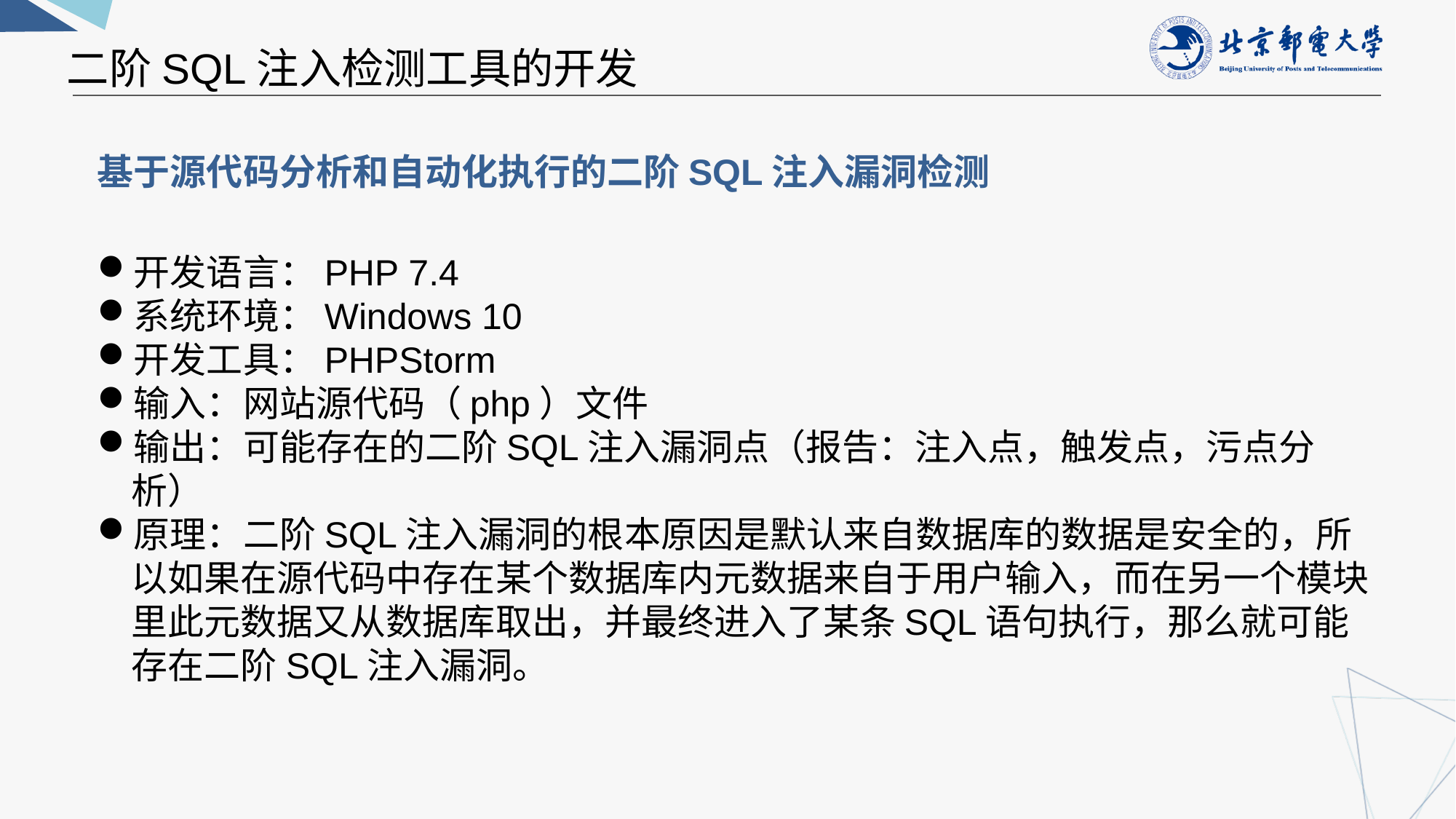

二阶SQL注入检测工具的开发
基于源代码分析和自动化执行的二阶SQL注入漏洞检测
开发语言：PHP 7.4
系统环境：Windows 10
开发工具：PHPStorm
输入：网站源代码（php）文件
输出：可能存在的二阶SQL注入漏洞点（报告：注入点，触发点，污点分析）
原理：二阶SQL注入漏洞的根本原因是默认来自数据库的数据是安全的，所以如果在源代码中存在某个数据库内元数据来自于用户输入，而在另一个模块里此元数据又从数据库取出，并最终进入了某条SQL语句执行，那么就可能存在二阶SQL注入漏洞。